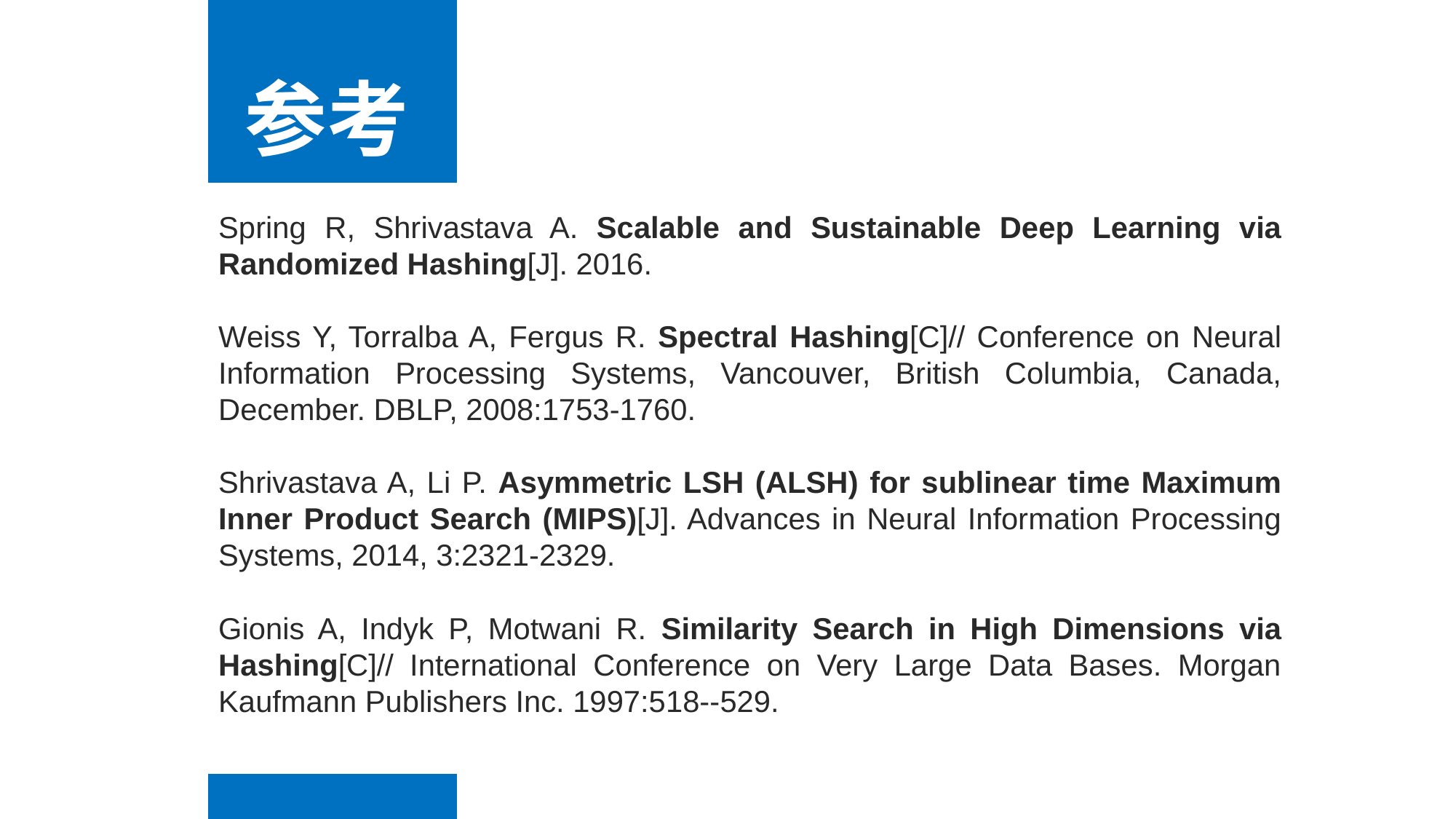

参考
Spring R, Shrivastava A. Scalable and Sustainable Deep Learning via Randomized Hashing[J]. 2016.

Weiss Y, Torralba A, Fergus R. Spectral Hashing[C]// Conference on Neural Information Processing Systems, Vancouver, British Columbia, Canada, December. DBLP, 2008:1753-1760.

Shrivastava A, Li P. Asymmetric LSH (ALSH) for sublinear time Maximum Inner Product Search (MIPS)[J]. Advances in Neural Information Processing Systems, 2014, 3:2321-2329.

Gionis A, Indyk P, Motwani R. Similarity Search in High Dimensions via Hashing[C]// International Conference on Very Large Data Bases. Morgan Kaufmann Publishers Inc. 1997:518--529.